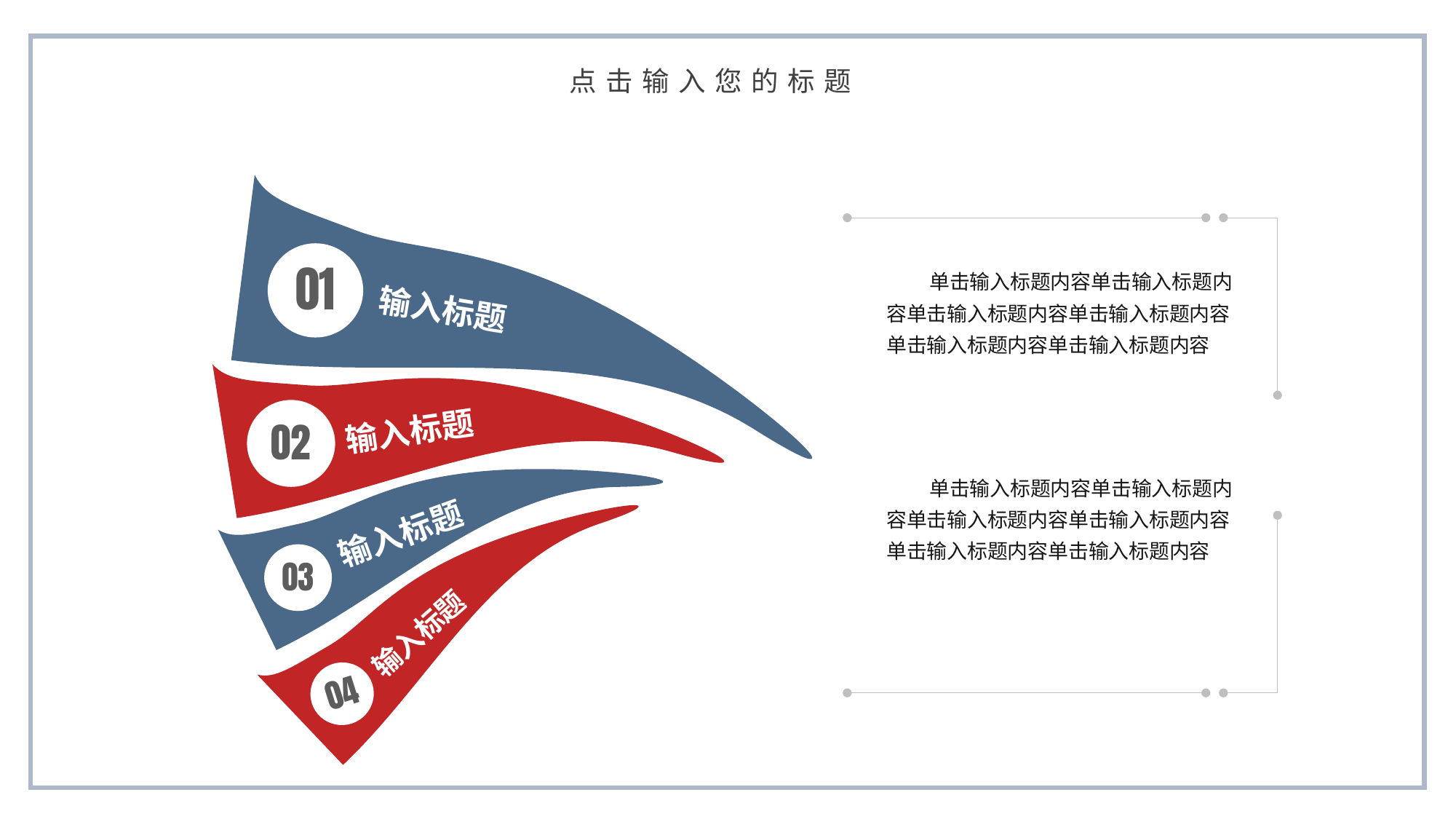

点击输入您的标题

01
单击输入标题内容单击输入标题内容单击输入标题内容单击输入标题内容单击输入标题内容单击输入标题内容

输入标题

输入标题
02

单击输入标题内容单击输入标题内容单击输入标题内容单击输入标题内容单击输入标题内容单击输入标题内容

输入标题

03
输入标题
04